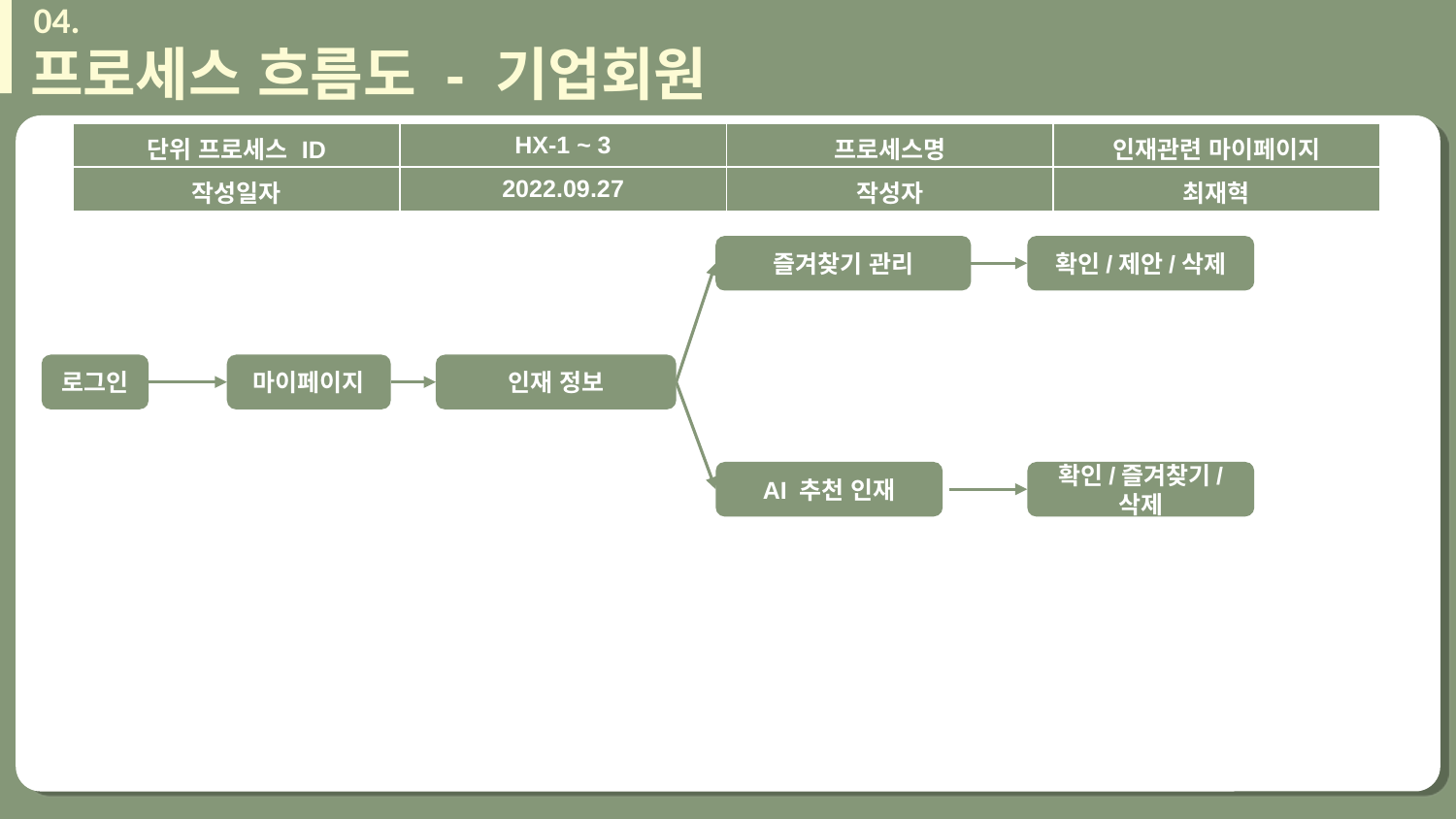

04.

프로세스 흐름도 - 기업회원
단위 프로세스 ID
| 단위 프로세스 ID | HX-1 ~ 3 | 프로세스명 | 인재관련 마이페이지 |
| --- | --- | --- | --- |
| 작성일자 | 2022.09.27 | 작성자 | 최재혁 |
즐겨찾기 관리
확인/제안/삭제
로그인
마이페이지
인재 정보
AI 추천 인재
확인/즐겨찾기/
삭제